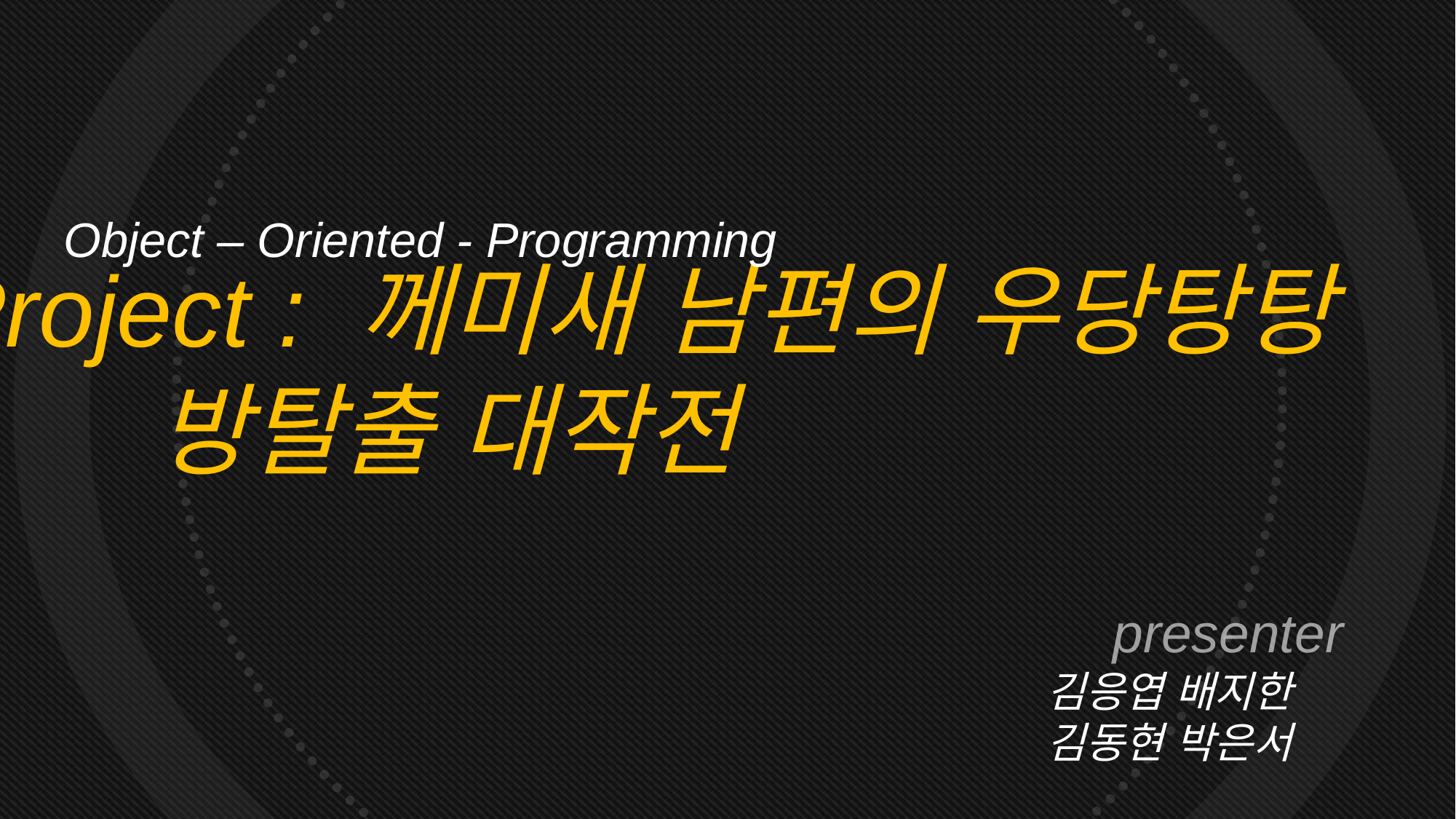

Object – Oriented - Programming
Project : 께미새 남편의 우당탕탕
		방탈출 대작전
presenter
김응엽 배지한 김동현 박은서